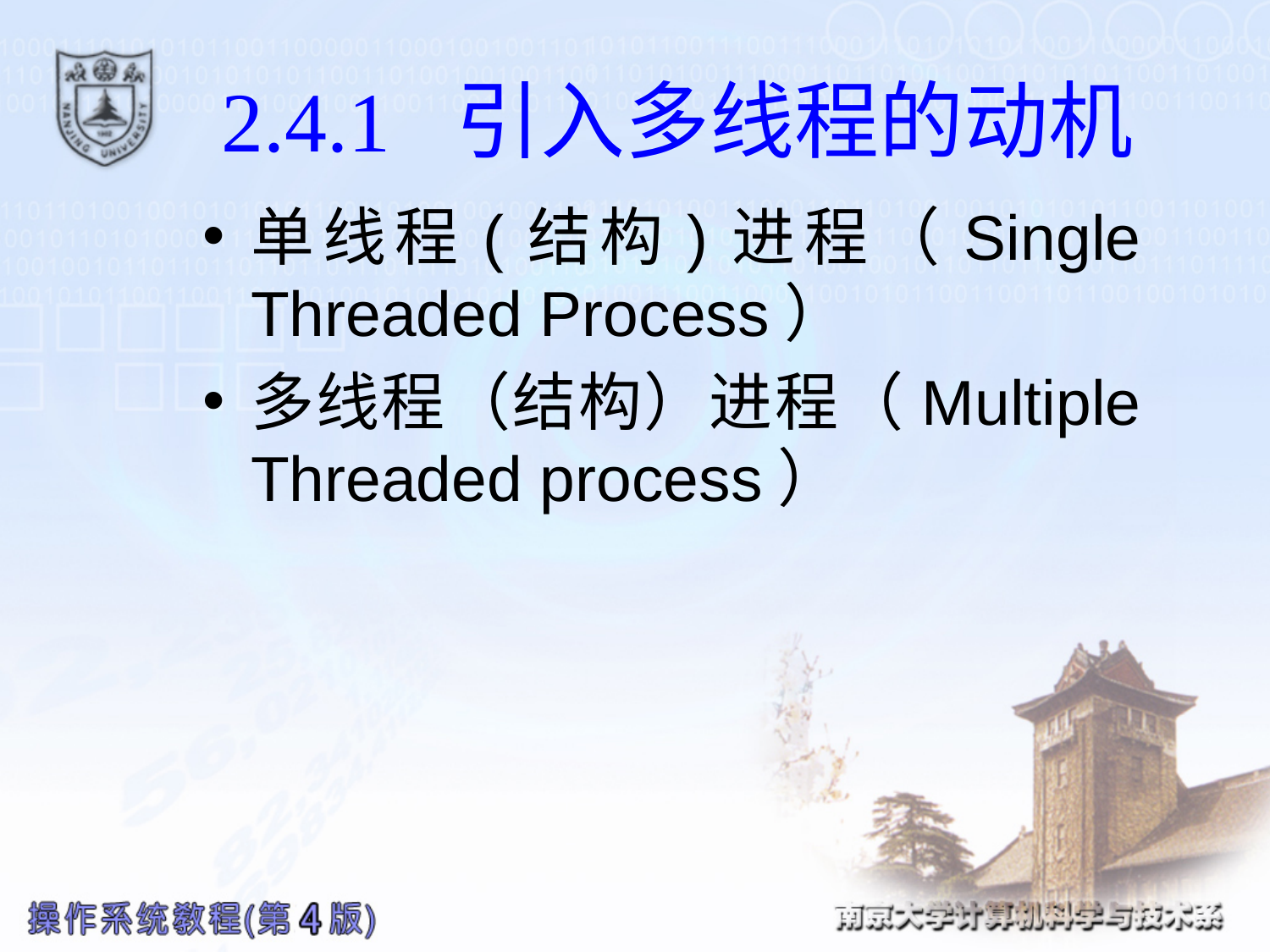

2.4.1  引入多线程的动机
单线程(结构)进程（Single Threaded Process）
多线程（结构）进程（Multiple Threaded process）